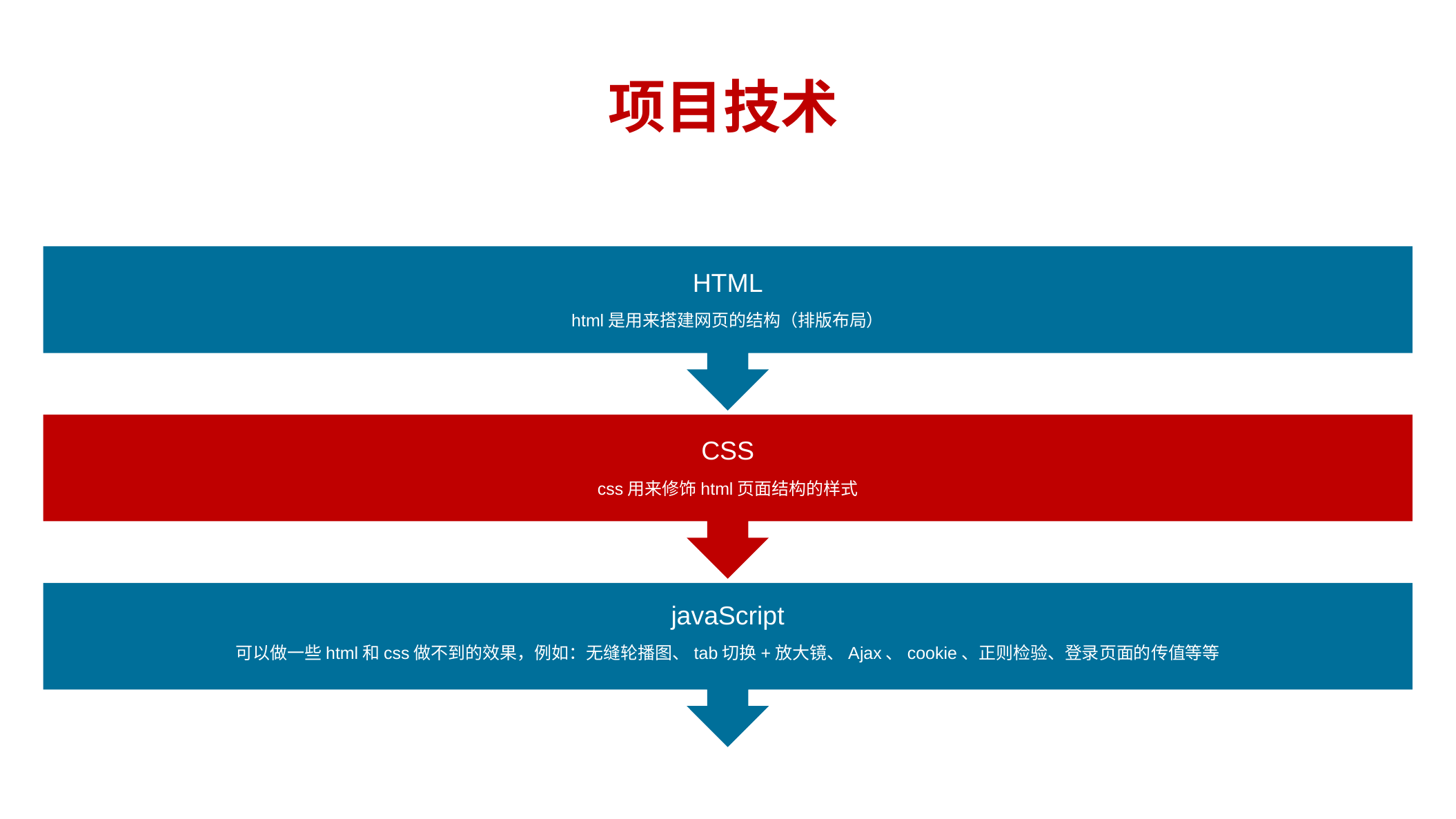

项目技术

HTML
html是用来搭建网页的结构（排版布局）

CSS
css用来修饰html页面结构的样式

javaScript
可以做一些html和css做不到的效果，例如：无缝轮播图、tab切换+放大镜、Ajax、cookie、正则检验、登录页面的传值等等